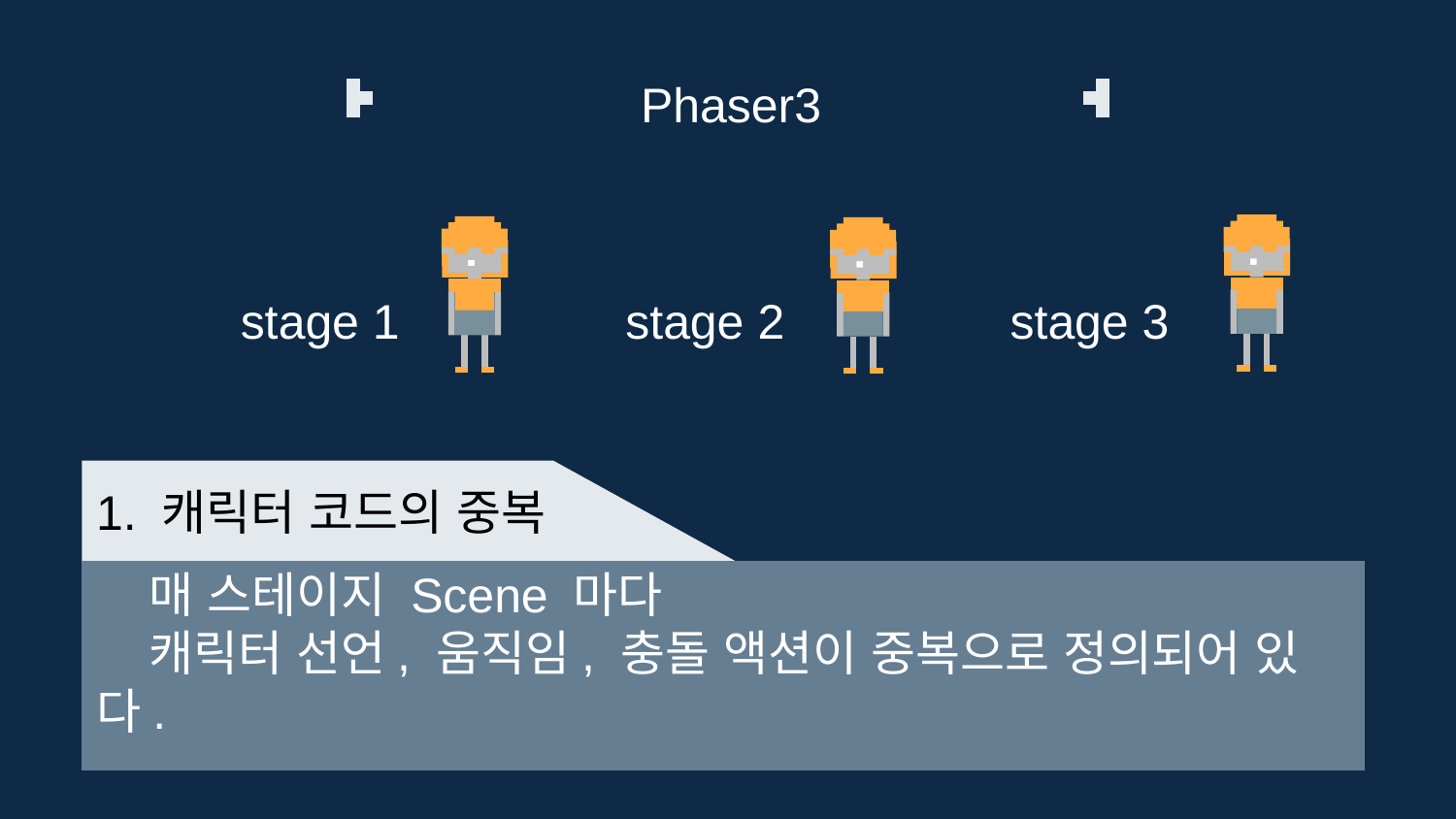

Phaser3

stage 2
update( )
stage 3
update( )
stage 1
create( )
update( )
1. 캐릭터 코드의 중복

   매 스테이지 Scene 마다
   캐릭터 선언, 움직임, 충돌 액션이 중복으로 정의되어 있다.